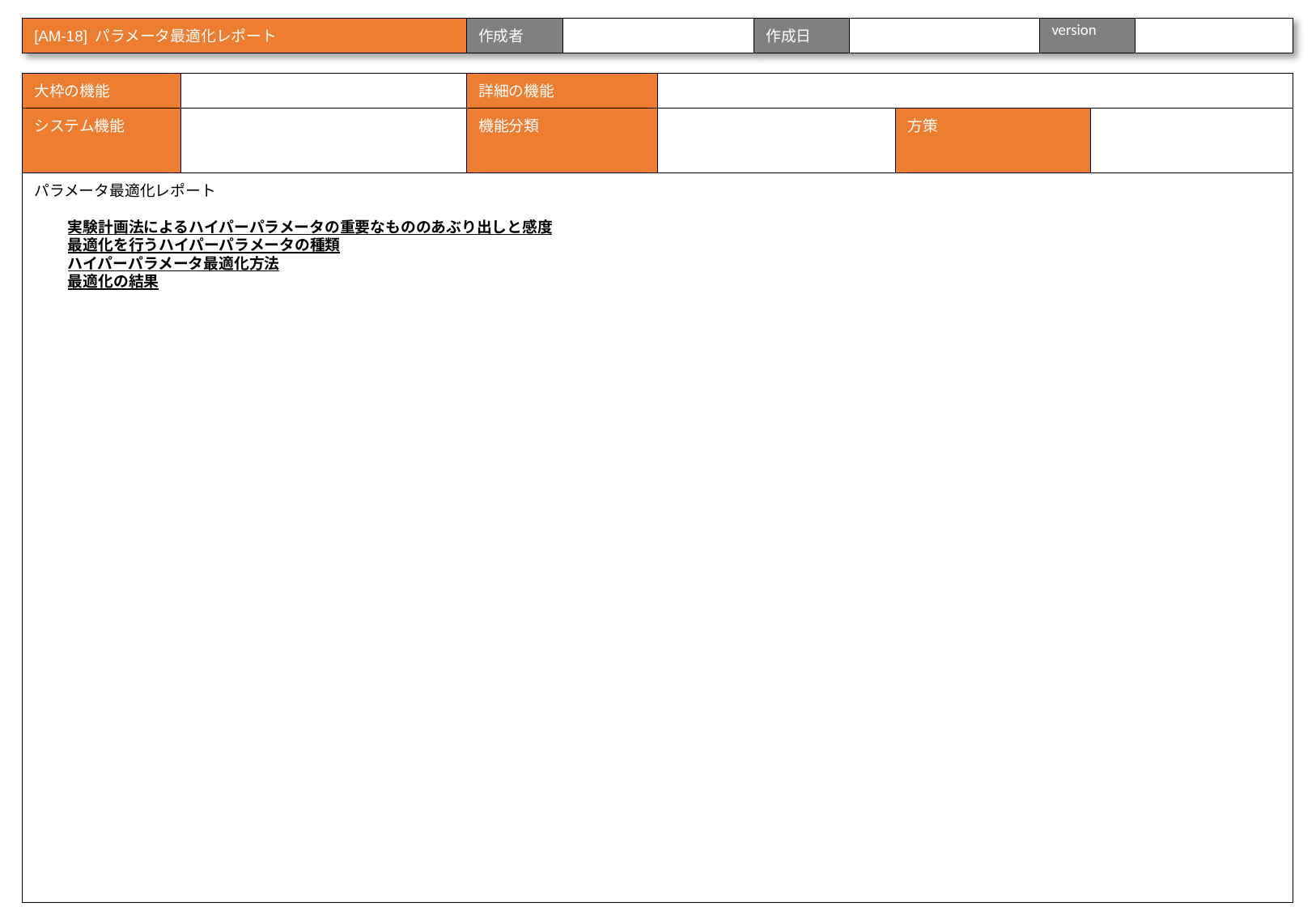

実験計画法によるハイパーパラメータの重要なもののあぶり出しと感度
最適化を行うハイパーパラメータの種類
ハイパーパラメータ最適化方法
最適化の結果